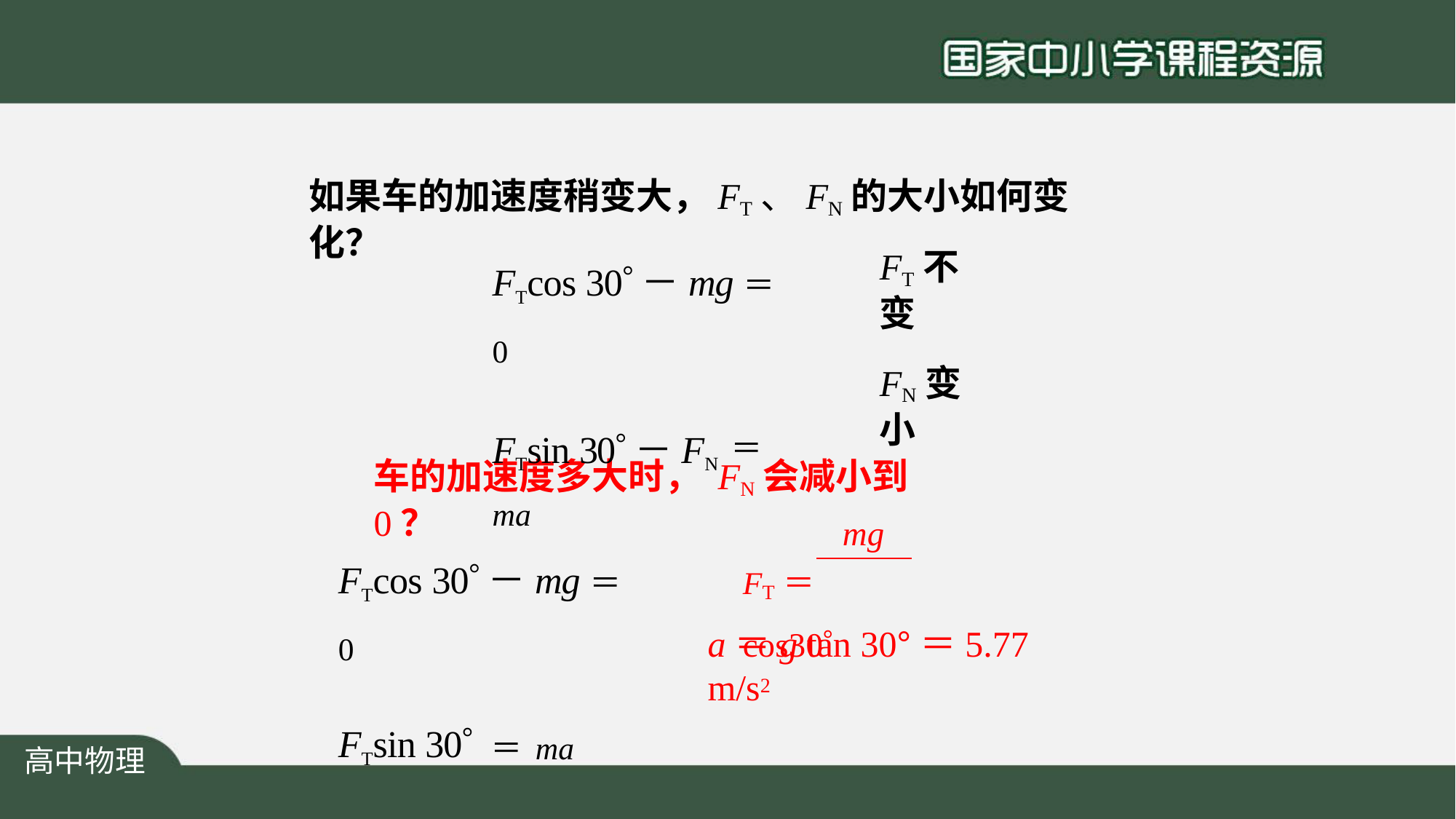

# 如果车的加速度稍变大，FT、FN的大小如何变化？
FTcos 30°－mg＝0
FTsin 30°－FN ＝ma
FT不变
FN变小
车的加速度多大时， FN会减小到0？
mg
FTcos 30°－mg＝0
FTsin 30° ＝ma
FT＝cos30°

a＝g tan 30°＝5.77 m/s2
高中物理